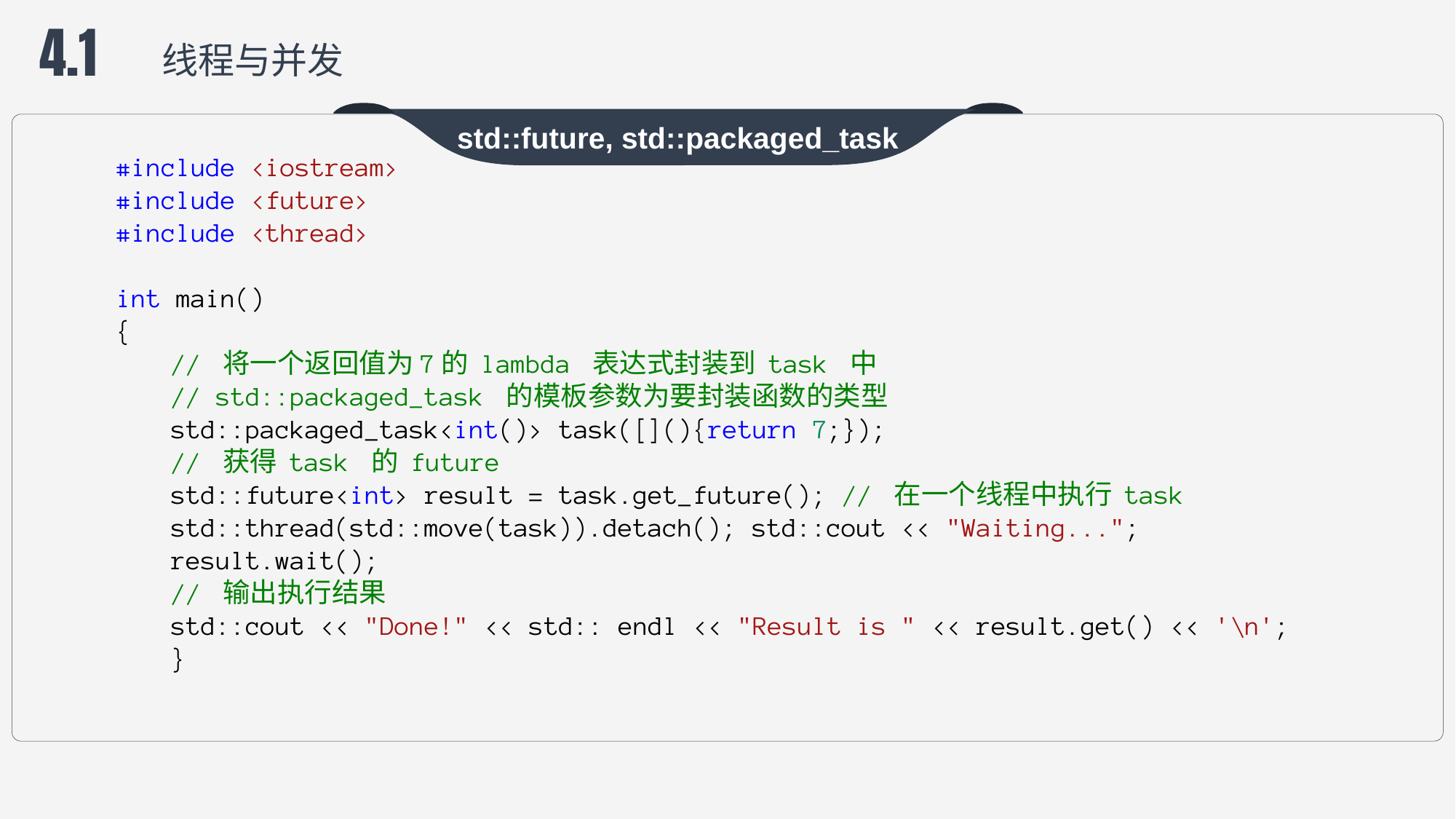

4.1
线程与并发

std::future, std::packaged_task

#include <iostream>
#include <future>
#include <thread>
int main()
{
// 将一个返回值为7的 lambda 表达式封装到 task 中
// std::packaged_task 的模板参数为要封装函数的类型
std::packaged_task<int()> task([](){return 7;});
// 获得 task 的 future
std::future<int> result = task.get_future(); // 在一个线程中执行 task
std::thread(std::move(task)).detach(); std::cout << "Waiting...";
result.wait();
// 输出执行结果
std::cout << "Done!" << std:: endl << "Result is " << result.get() << '\n';
}